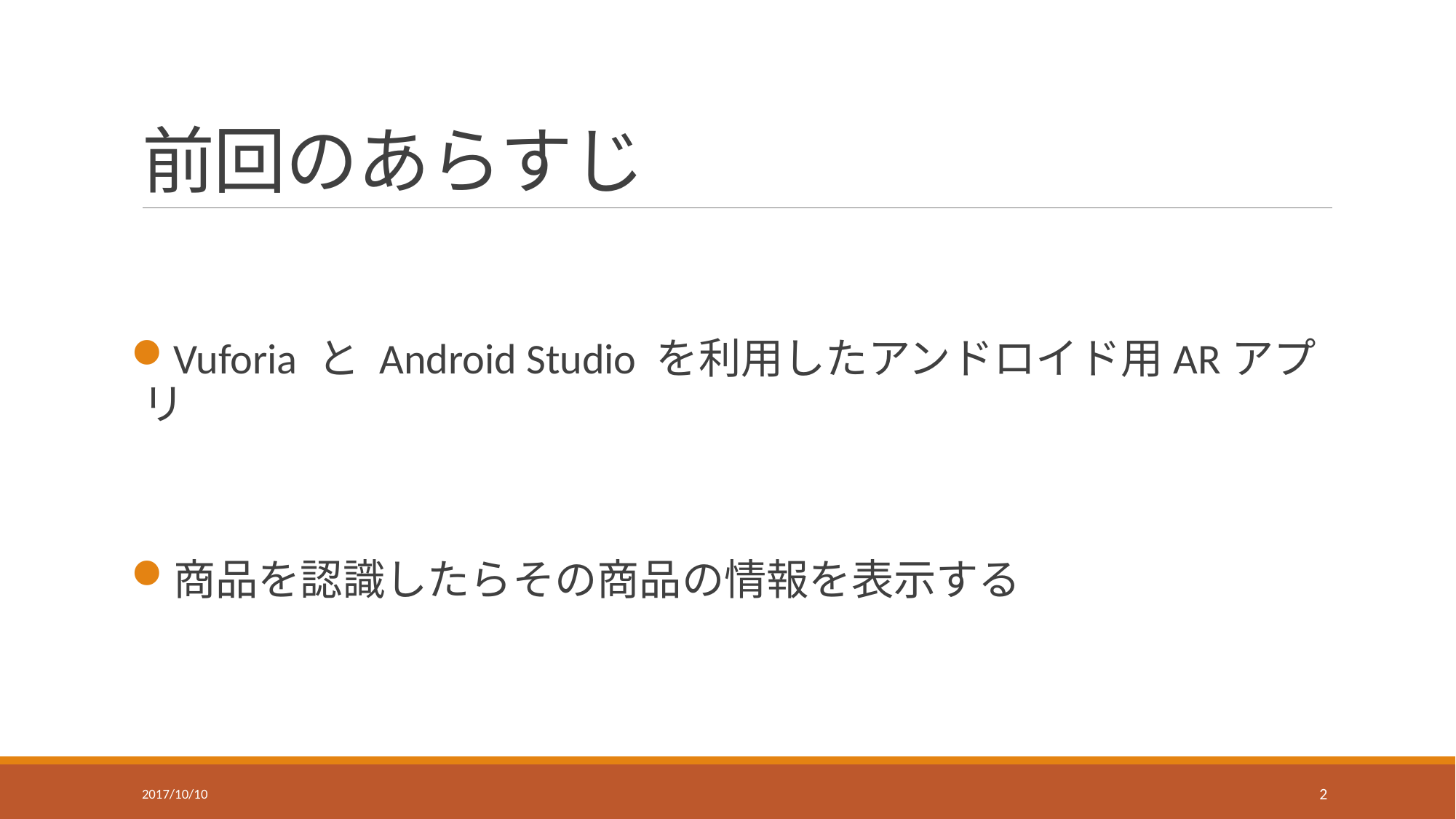

# 前回のあらすじ

Vuforia と Android Studio を利用したアンドロイド用ARアプリ

商品を認識したらその商品の情報を表示する
2017/10/10
2